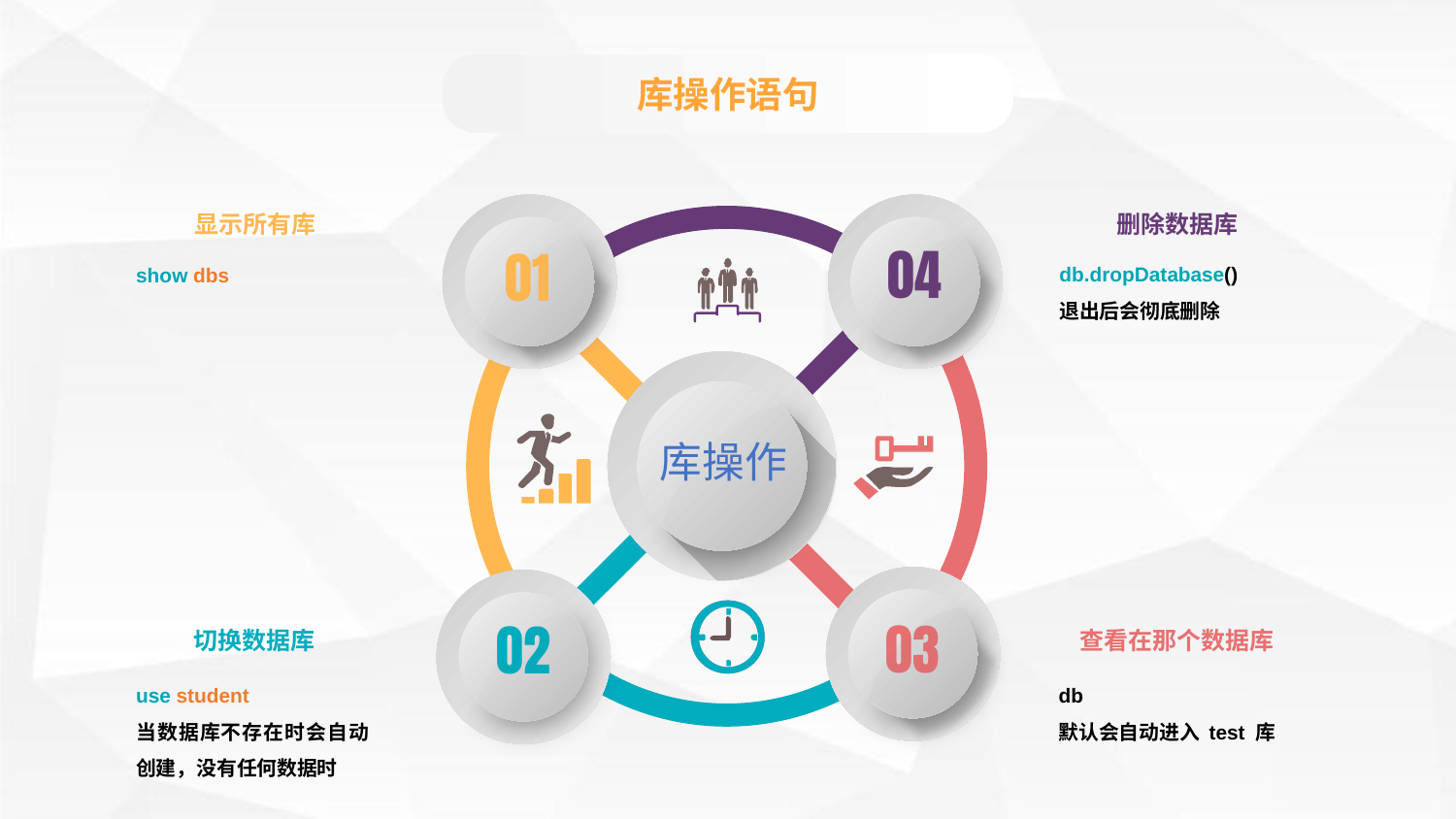

库操作语句

01

04

显示所有库
删除数据库
db.dropDatabase()
退出后会彻底删除
show dbs

库操作

03

02

切换数据库
查看在那个数据库
use student
当数据库不存在时会自动创建，没有任何数据时
db
默认会自动进入 test 库